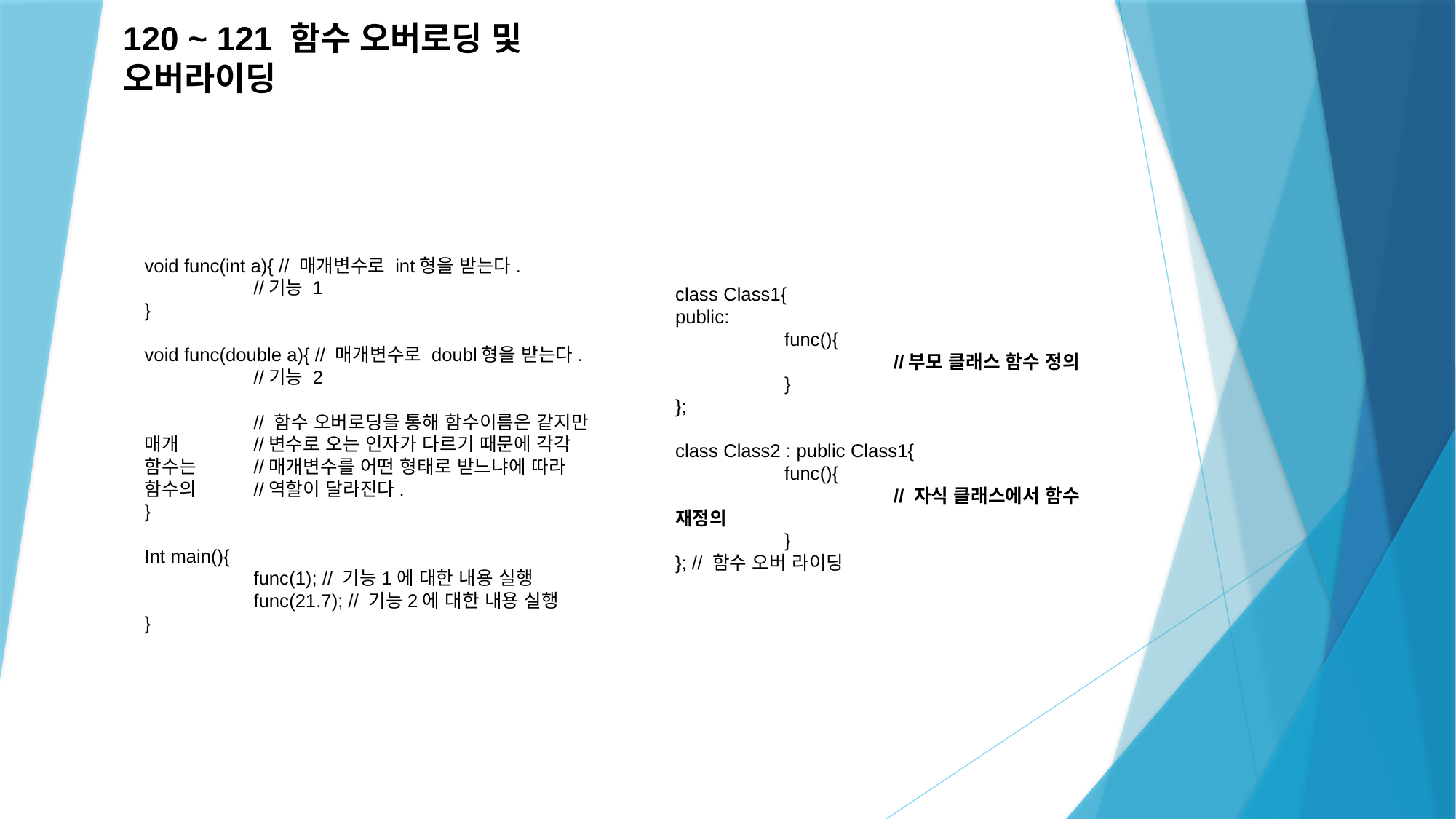

120 ~ 121 함수 오버로딩 및 오버라이딩
void func(int a){ // 매개변수로 int형을 받는다.
	//기능 1
}

void func(double a){ // 매개변수로 doubl형을 받는다.
	//기능 2

	// 함수 오버로딩을 통해 함수이름은 같지만 매개	//변수로 오는 인자가 다르기 때문에 각각 함수는 	//매개변수를 어떤 형태로 받느냐에 따라 함수의 	//역할이 달라진다.
}

Int main(){
	func(1); // 기능1에 대한 내용 실행
	func(21.7); // 기능2에 대한 내용 실행
}
class Class1{
public:
	func(){
		//부모 클래스 함수 정의
	}
};

class Class2 : public Class1{
	func(){
		// 자식 클래스에서 함수 재정의
	}
}; // 함수 오버 라이딩